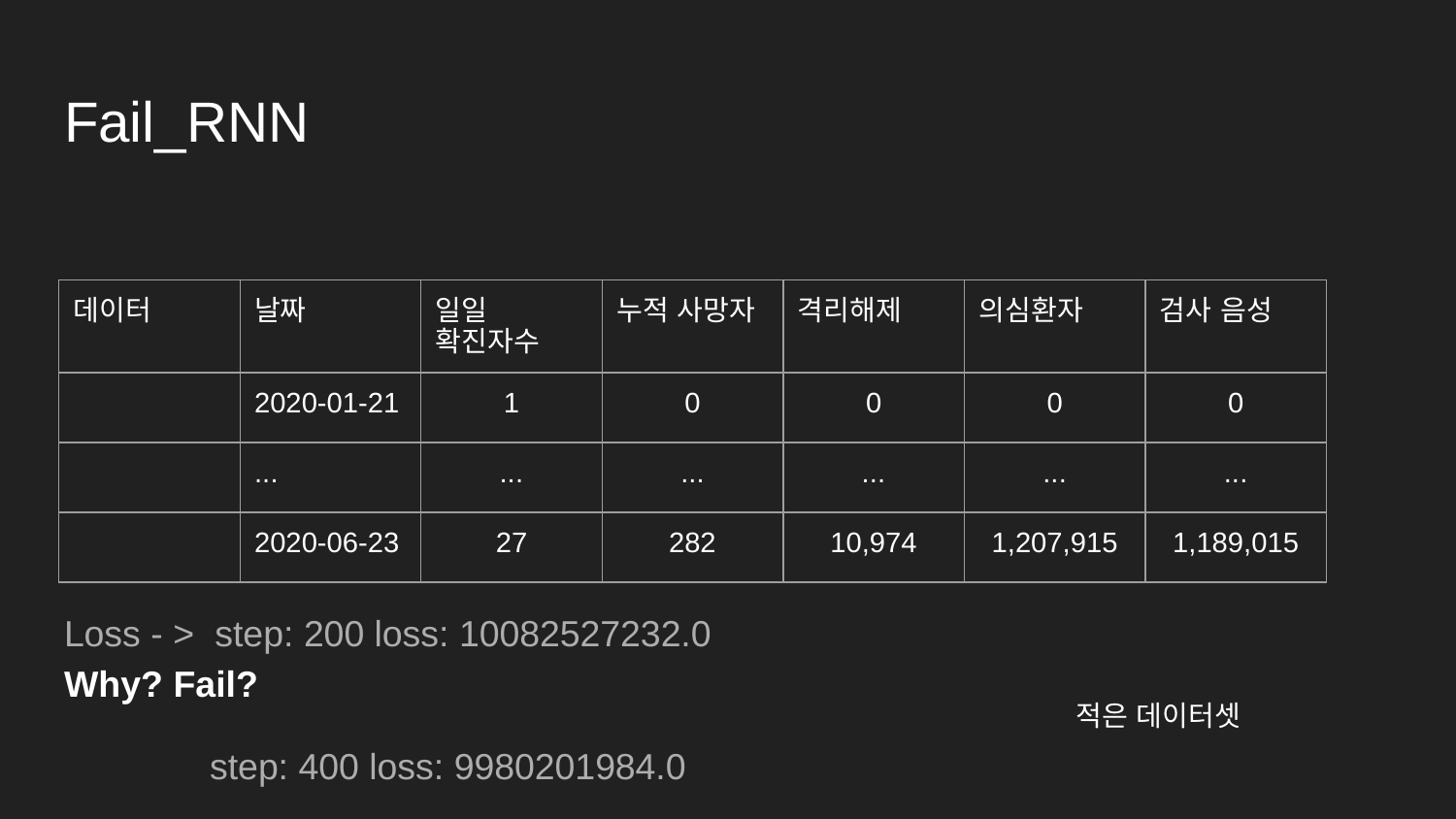

# Fail_RNN

Loss - >  step: 200 loss: 10082527232.0        				Why? Fail?
step: 400 loss: 9980201984.0
step: 499 loss: 9929937920.0

| 데이터 | 날짜 | 일일 확진자수 | 누적 사망자 | 격리해제 | 의심환자 | 검사 음성 |
| --- | --- | --- | --- | --- | --- | --- |
|  | 2020-01-21 | 1 | 0 | 0 | 0 | 0 |
|  | ... | ... | ... | ... | ... | ... |
|  | 2020-06-23 | 27 | 282 | 10,974 | 1,207,915 | 1,189,015 |
적은 데이터셋